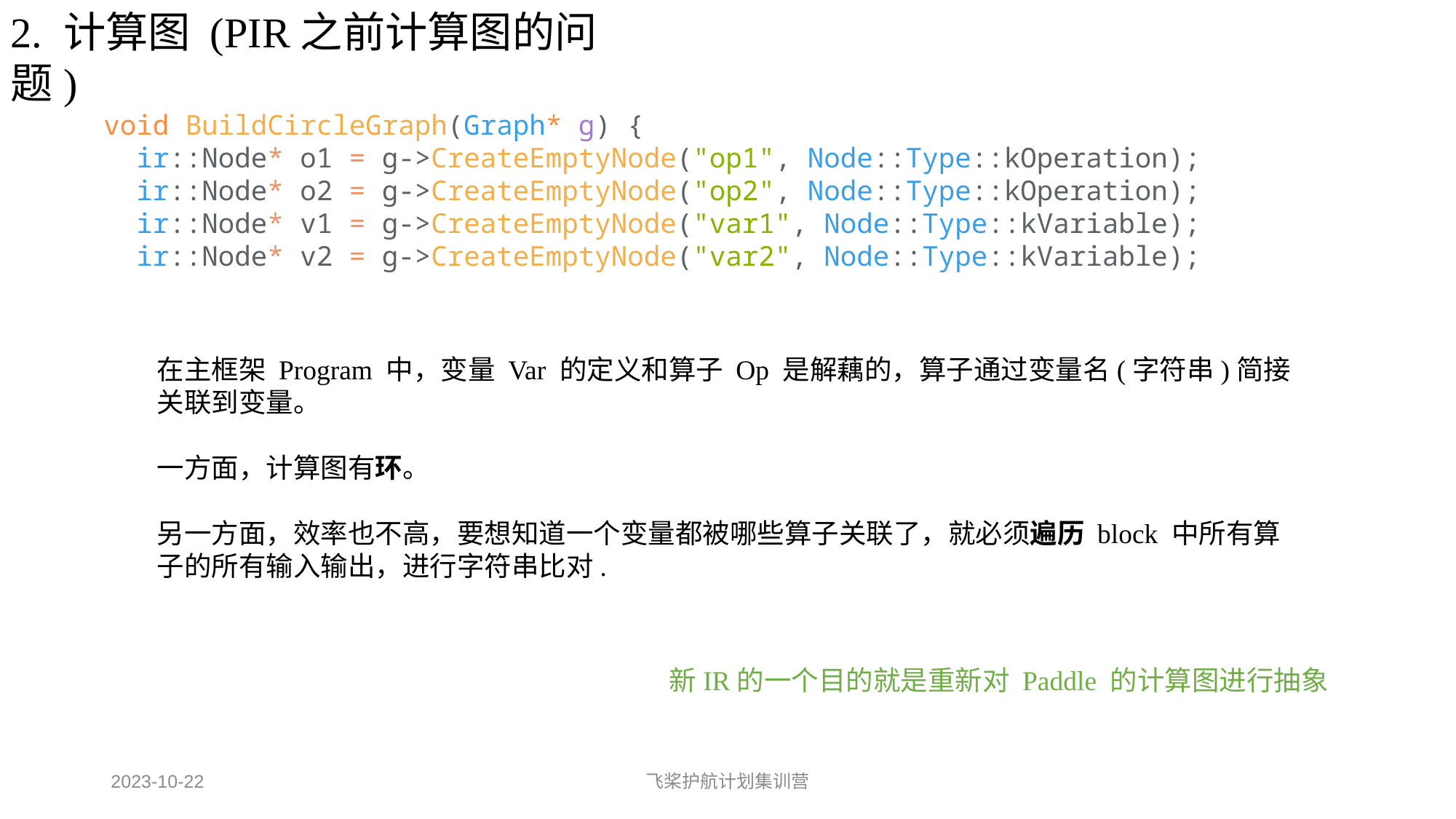

2. 计算图 (PIR之前计算图的问题)
void BuildCircleGraph(Graph* g) {
  ir::Node* o1 = g->CreateEmptyNode("op1", Node::Type::kOperation);
  ir::Node* o2 = g->CreateEmptyNode("op2", Node::Type::kOperation);
  ir::Node* v1 = g->CreateEmptyNode("var1", Node::Type::kVariable);
  ir::Node* v2 = g->CreateEmptyNode("var2", Node::Type::kVariable);
在主框架 Program 中，变量 Var 的定义和算子 Op 是解藕的，算子通过变量名(字符串)简接关联到变量。

一方面，计算图有环。

另一方面，效率也不高，要想知道一个变量都被哪些算子关联了，就必须遍历 block 中所有算子的所有输入输出，进行字符串比对.
新IR的一个目的就是重新对 Paddle 的计算图进行抽象
2023-10-22
飞桨护航计划集训营